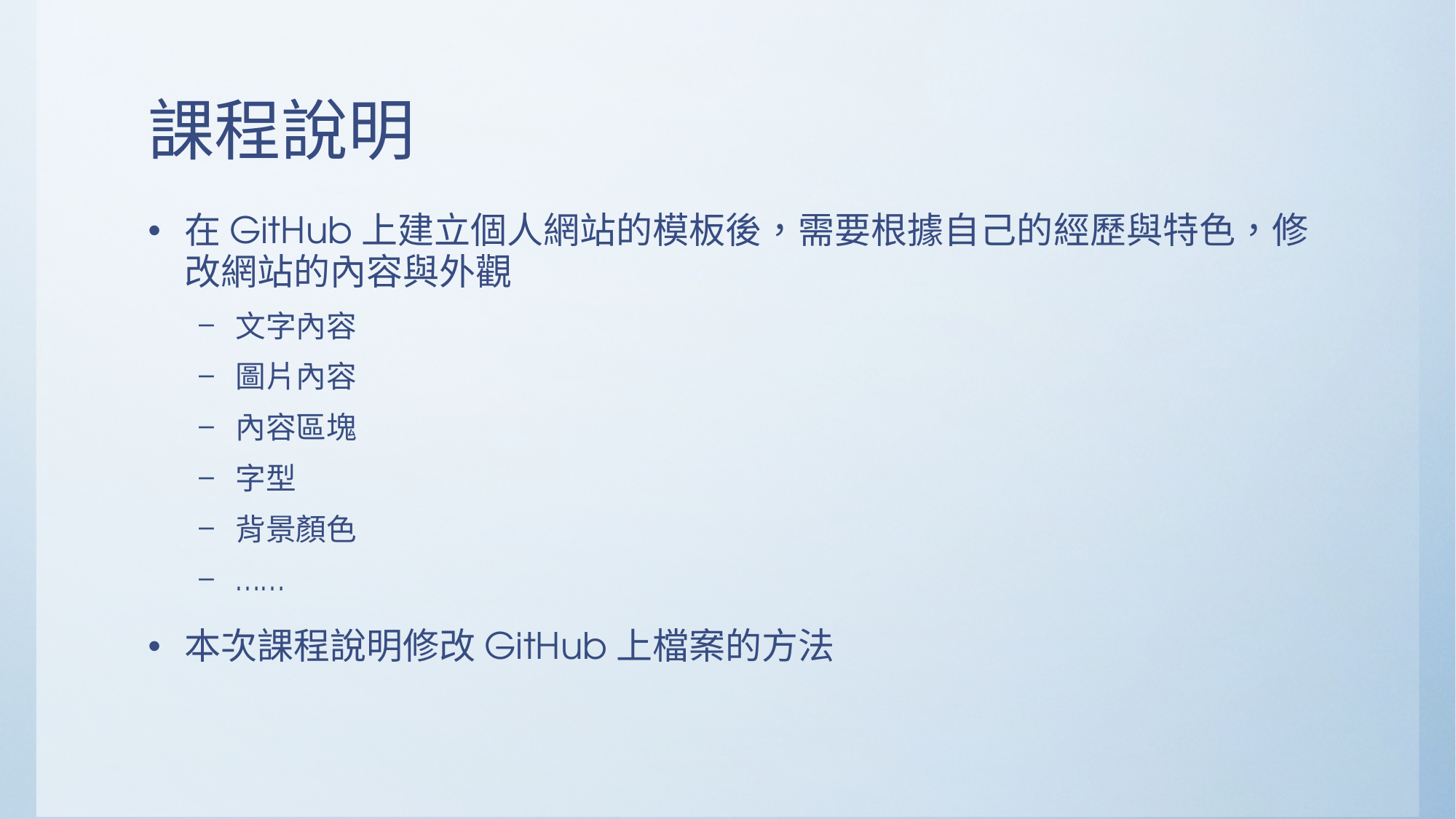

# 課程說明
在GitHub上建立個人網站的模板後，需要根據自己的經歷與特色，修改網站的內容與外觀
文字內容
圖片內容
內容區塊
字型
背景顏色
……
本次課程說明修改GitHub上檔案的方法